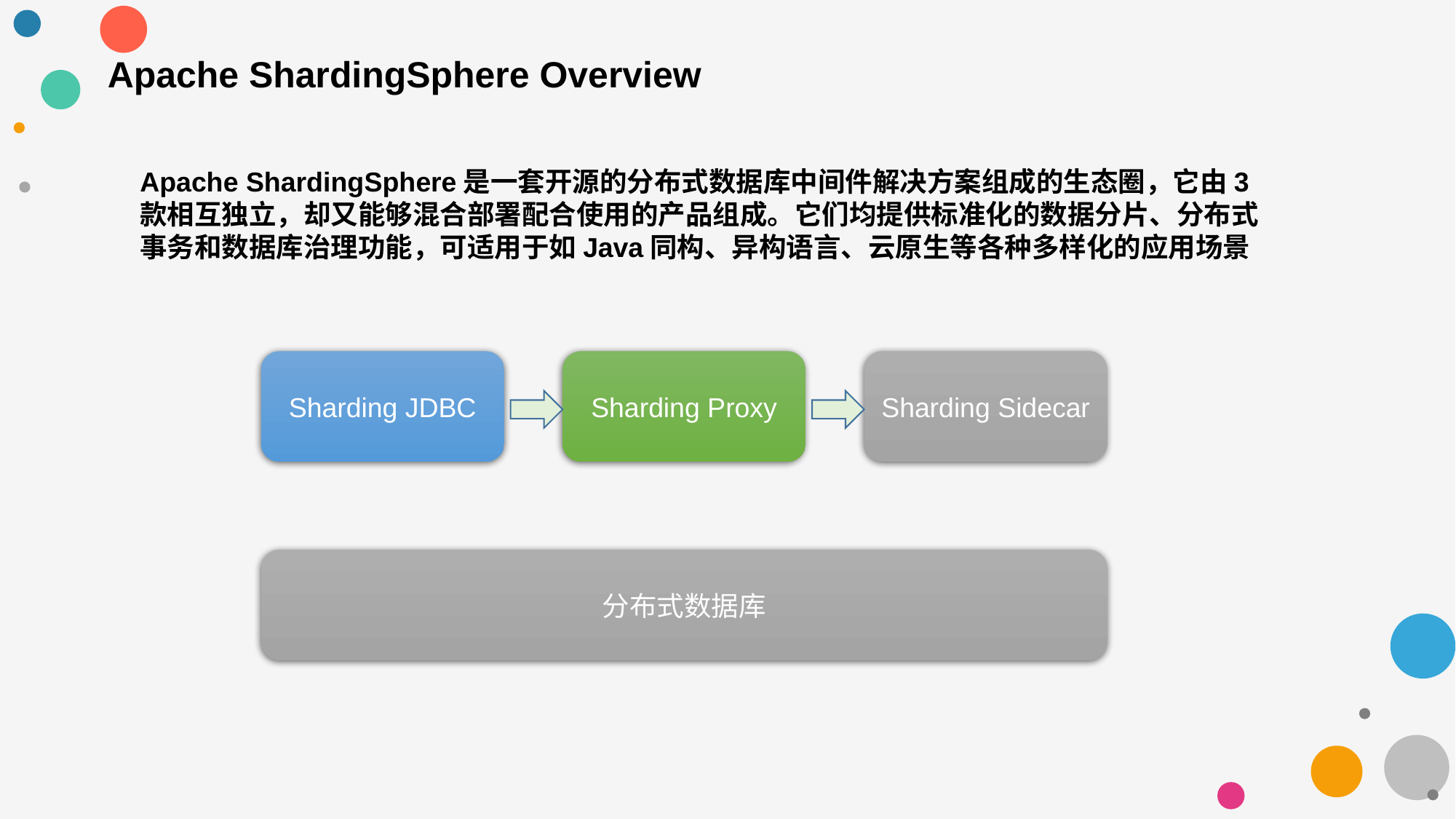

Apache ShardingSphere Overview
Apache ShardingSphere是一套开源的分布式数据库中间件解决方案组成的生态圈，它由3款相互独立，却又能够混合部署配合使用的产品组成。它们均提供标准化的数据分片、分布式事务和数据库治理功能，可适用于如Java同构、异构语言、云原生等各种多样化的应用场景
Sharding Proxy
Sharding Sidecar
Sharding JDBC

分布式数据库